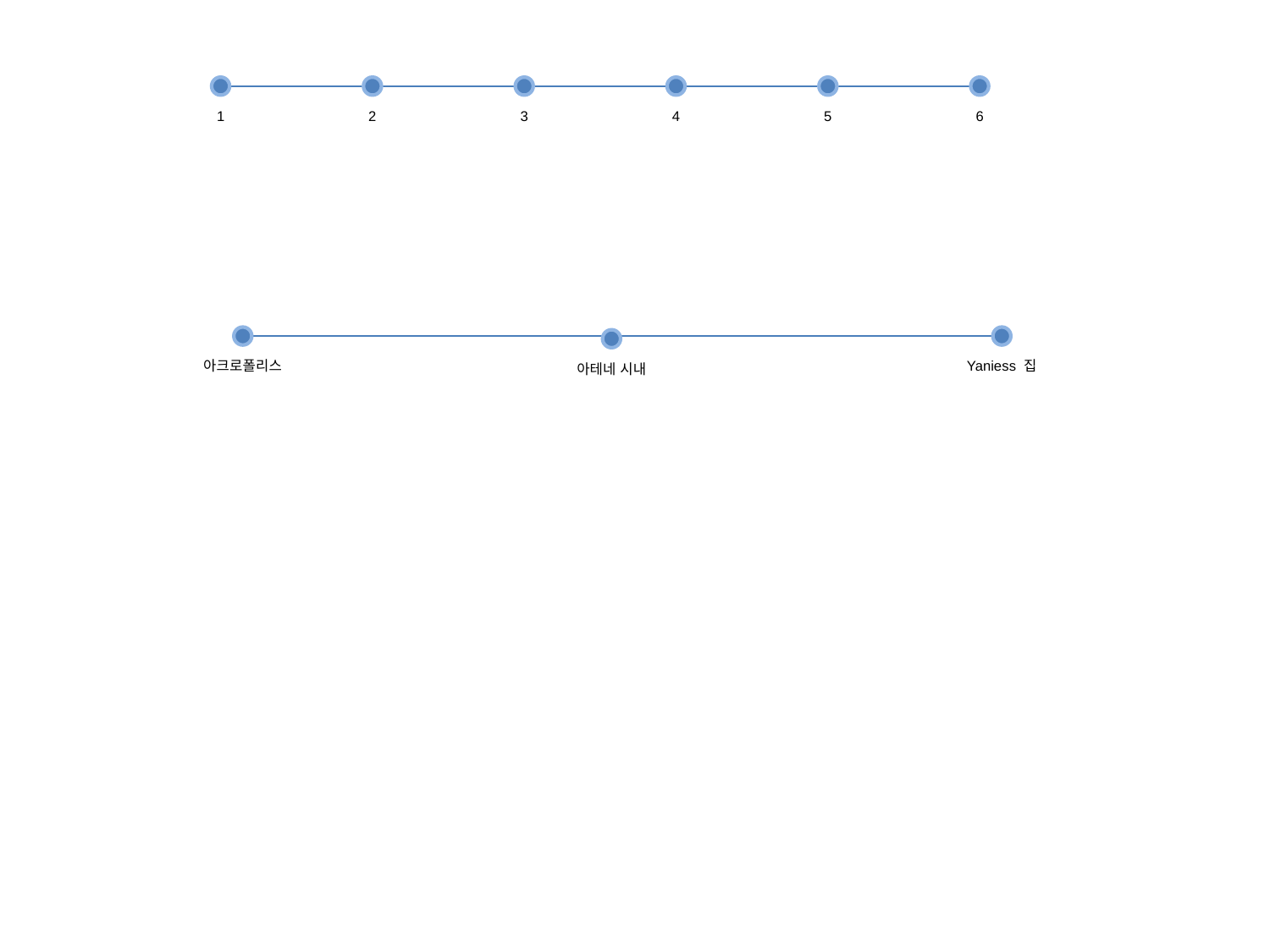

1
2
3
4
5
6

아크로폴리스
Yaniess 집
아테네 시내